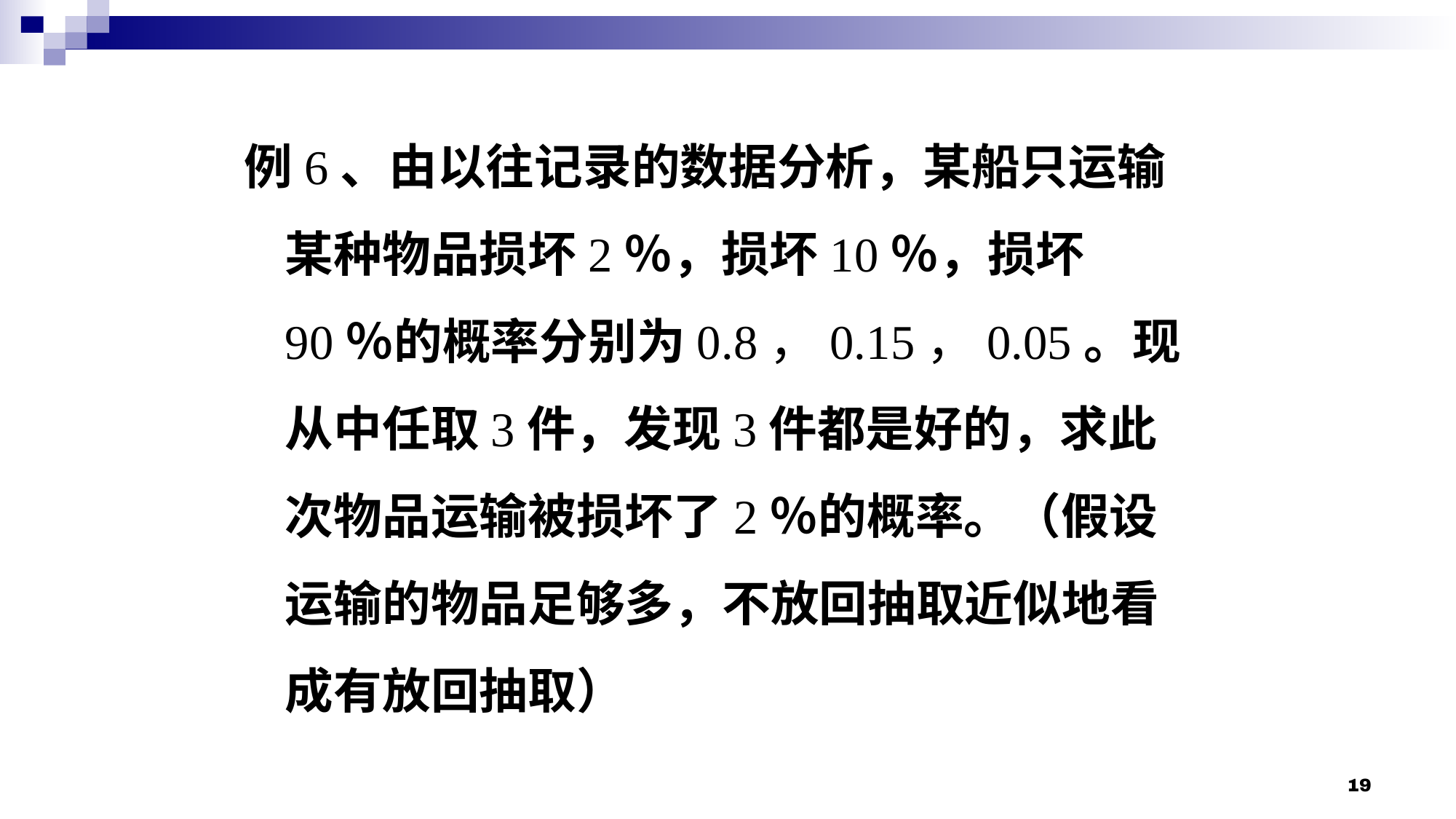

例6、由以往记录的数据分析，某船只运输某种物品损坏2％，损坏10％，损坏90％的概率分别为0.8，0.15，0.05。现从中任取3件，发现3件都是好的，求此次物品运输被损坏了2％的概率。（假设运输的物品足够多，不放回抽取近似地看成有放回抽取）
19